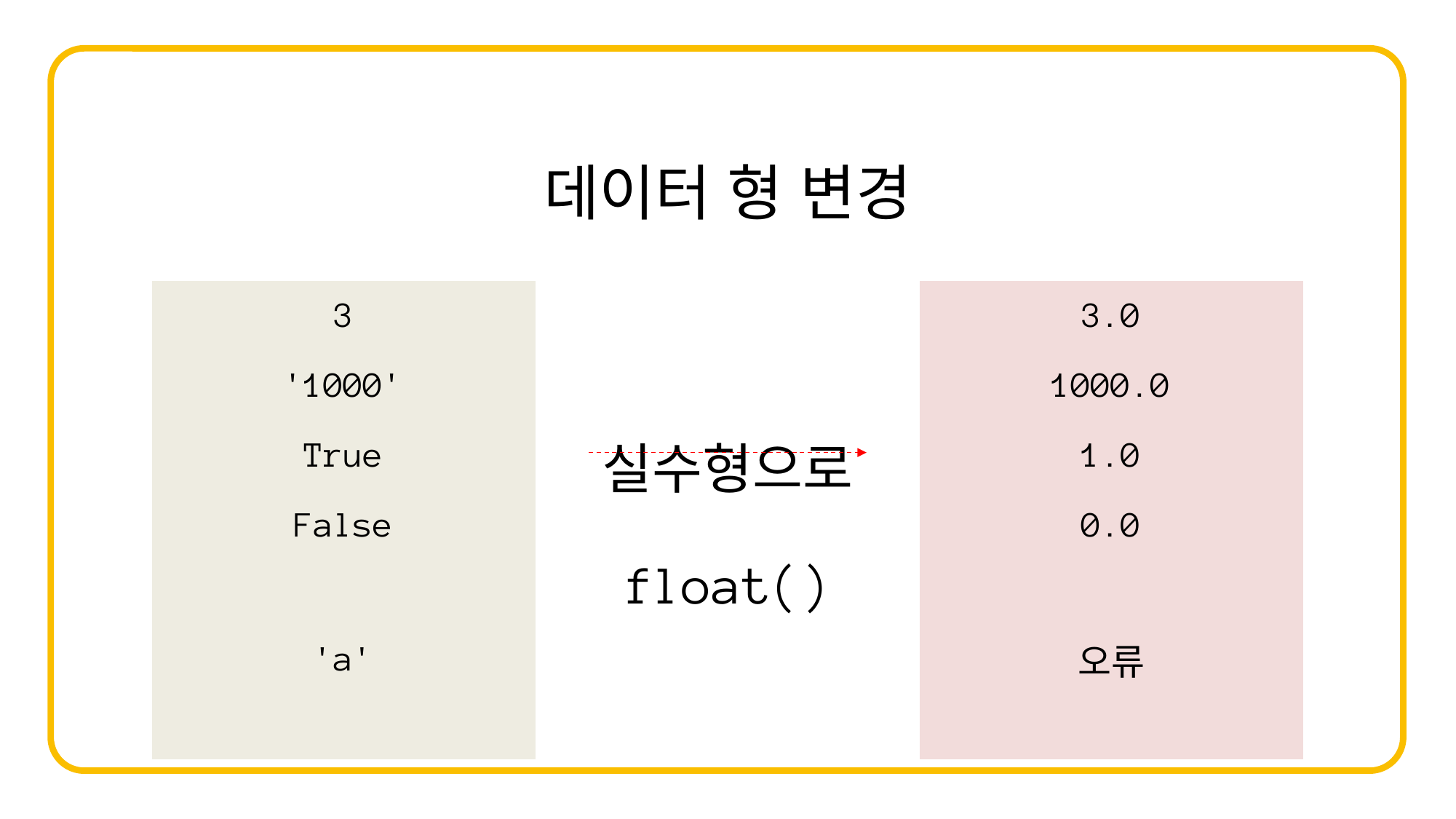

데이터 형 변경
| 3 | 실수형으로 float() | 3.0 |
| --- | --- | --- |
| '1000' |  | 1000.0 |
| True |  | 1.0 |
| False |  | 0.0 |
| 'a' |  | 오류 |